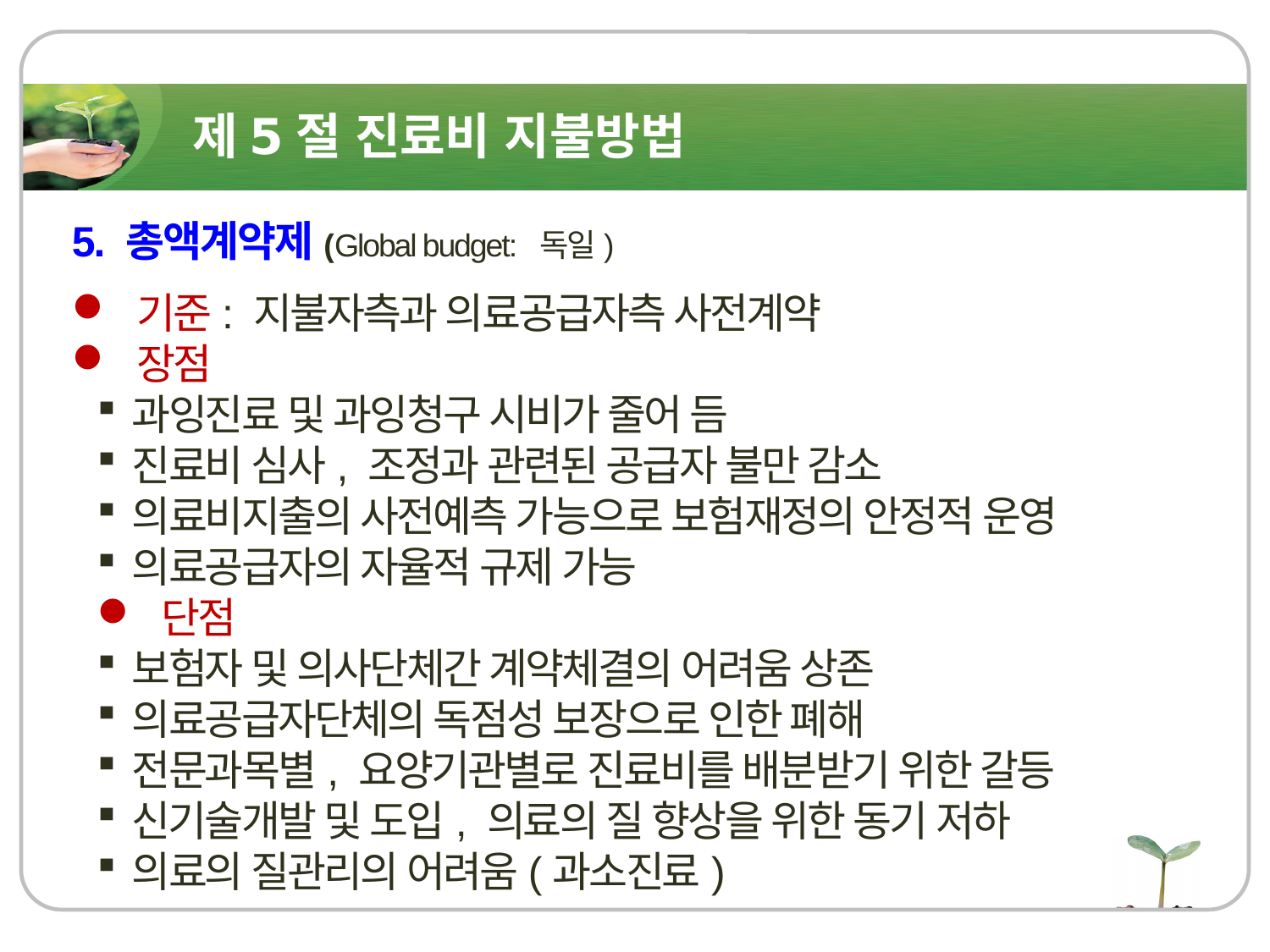

제5절 진료비 지불방법
5. 총액계약제(Global budget:  독일)
 기준: 지불자측과 의료공급자측 사전계약
 장점
과잉진료 및 과잉청구 시비가 줄어 듬
진료비 심사, 조정과 관련된 공급자 불만 감소
의료비지출의 사전예측 가능으로 보험재정의 안정적 운영
의료공급자의 자율적 규제 가능
 단점
보험자 및 의사단체간 계약체결의 어려움 상존
의료공급자단체의 독점성 보장으로 인한 폐해
전문과목별, 요양기관별로 진료비를 배분받기 위한 갈등
신기술개발 및 도입, 의료의 질 향상을 위한 동기 저하
의료의 질관리의 어려움(과소진료)